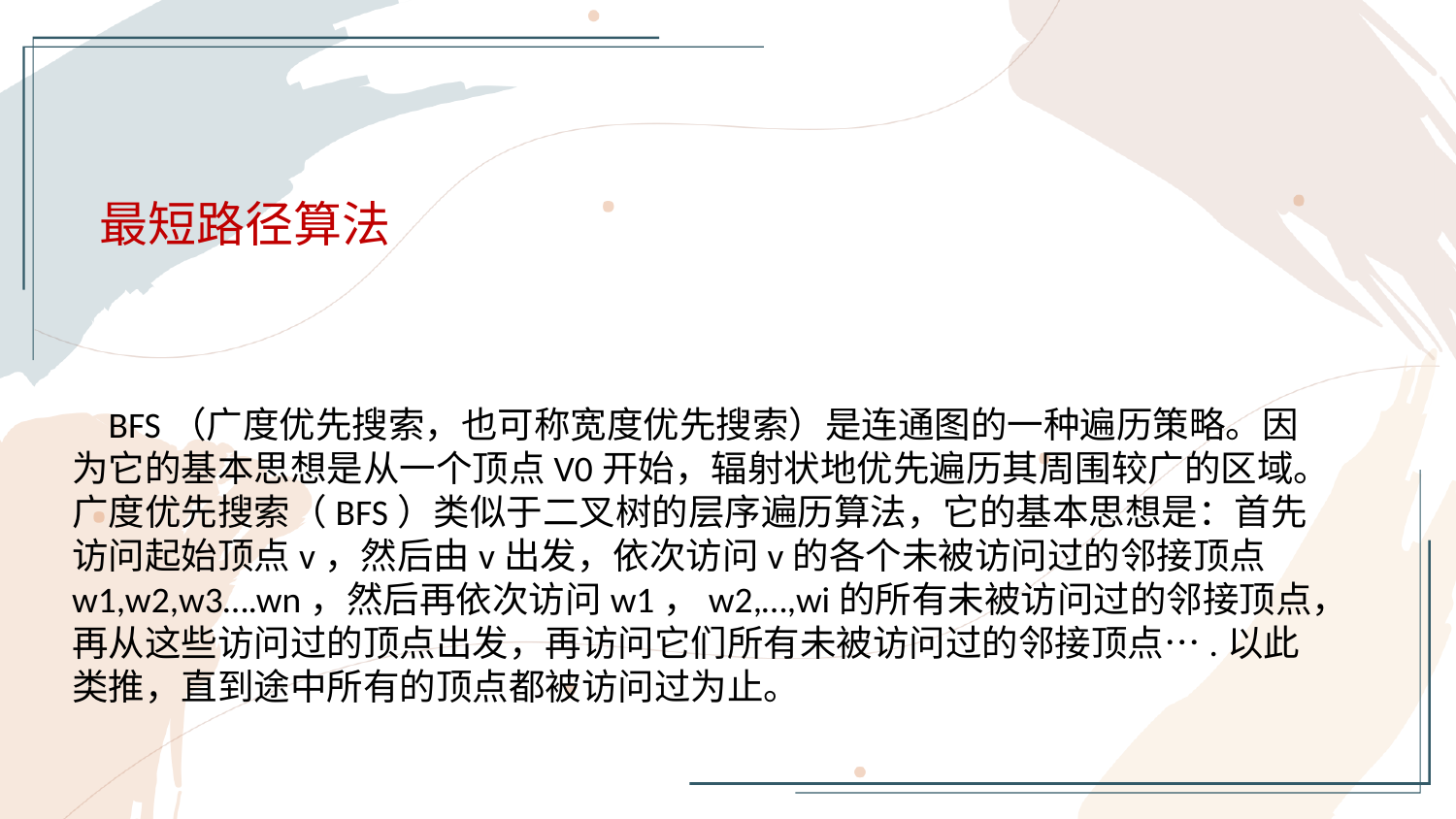

最短路径算法

     BFS（广度优先搜索，也可称宽度优先搜索）是连通图的一种遍历策略。因为它的基本思想是从一个顶点V0开始，辐射状地优先遍历其周围较广的区域。
广度优先搜索（BFS）类似于二叉树的层序遍历算法，它的基本思想是：首先访问起始顶点v，然后由v出发，依次访问v的各个未被访问过的邻接顶点w1,w2,w3….wn，然后再依次访问w1，w2,…,wi的所有未被访问过的邻接顶点，再从这些访问过的顶点出发，再访问它们所有未被访问过的邻接顶点….以此类推，直到途中所有的顶点都被访问过为止。